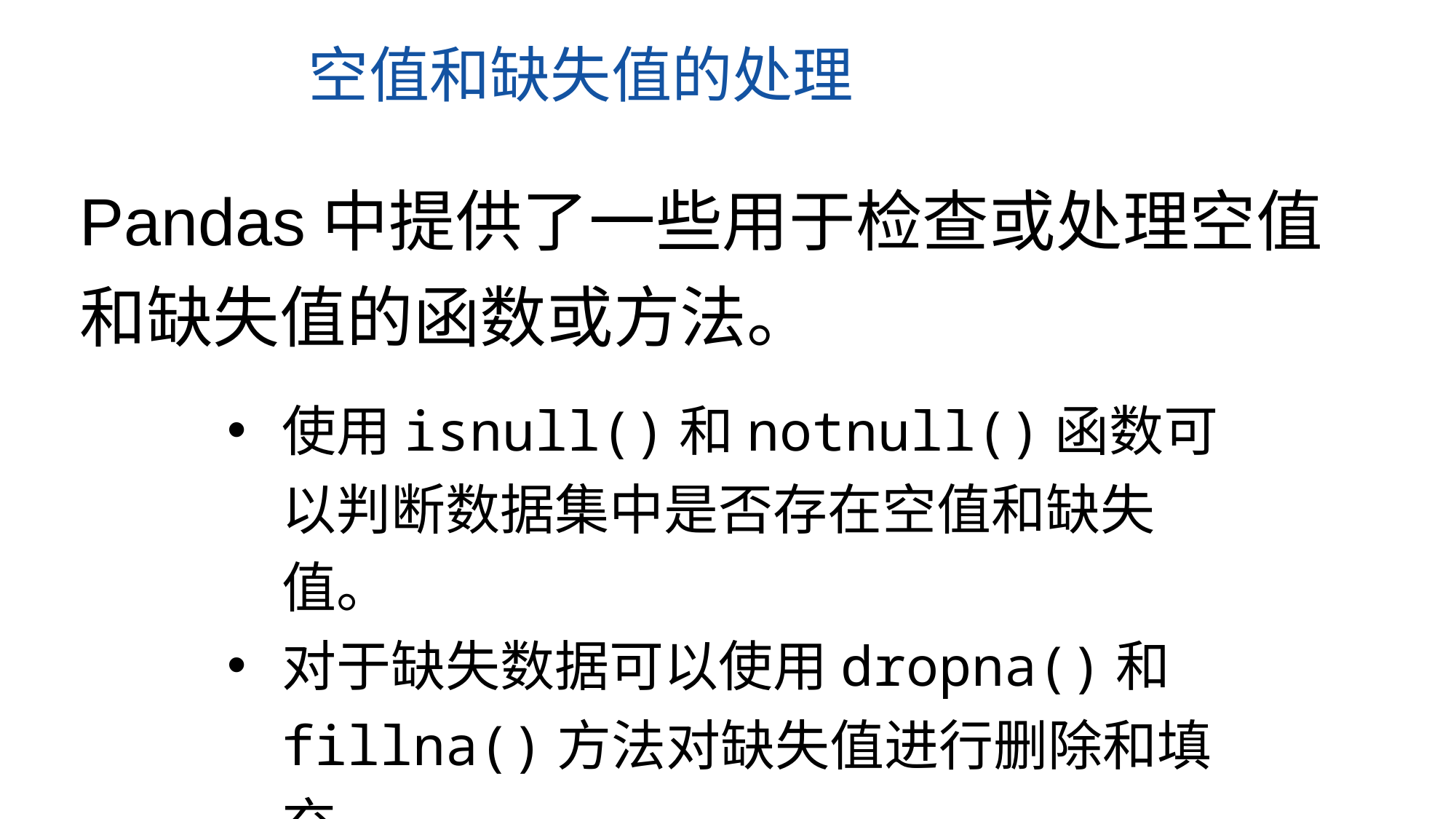

空值和缺失值的处理
Pandas中提供了一些用于检查或处理空值和缺失值的函数或方法。
使用isnull()和notnull()函数可以判断数据集中是否存在空值和缺失值。
对于缺失数据可以使用dropna()和fillna()方法对缺失值进行删除和填充。